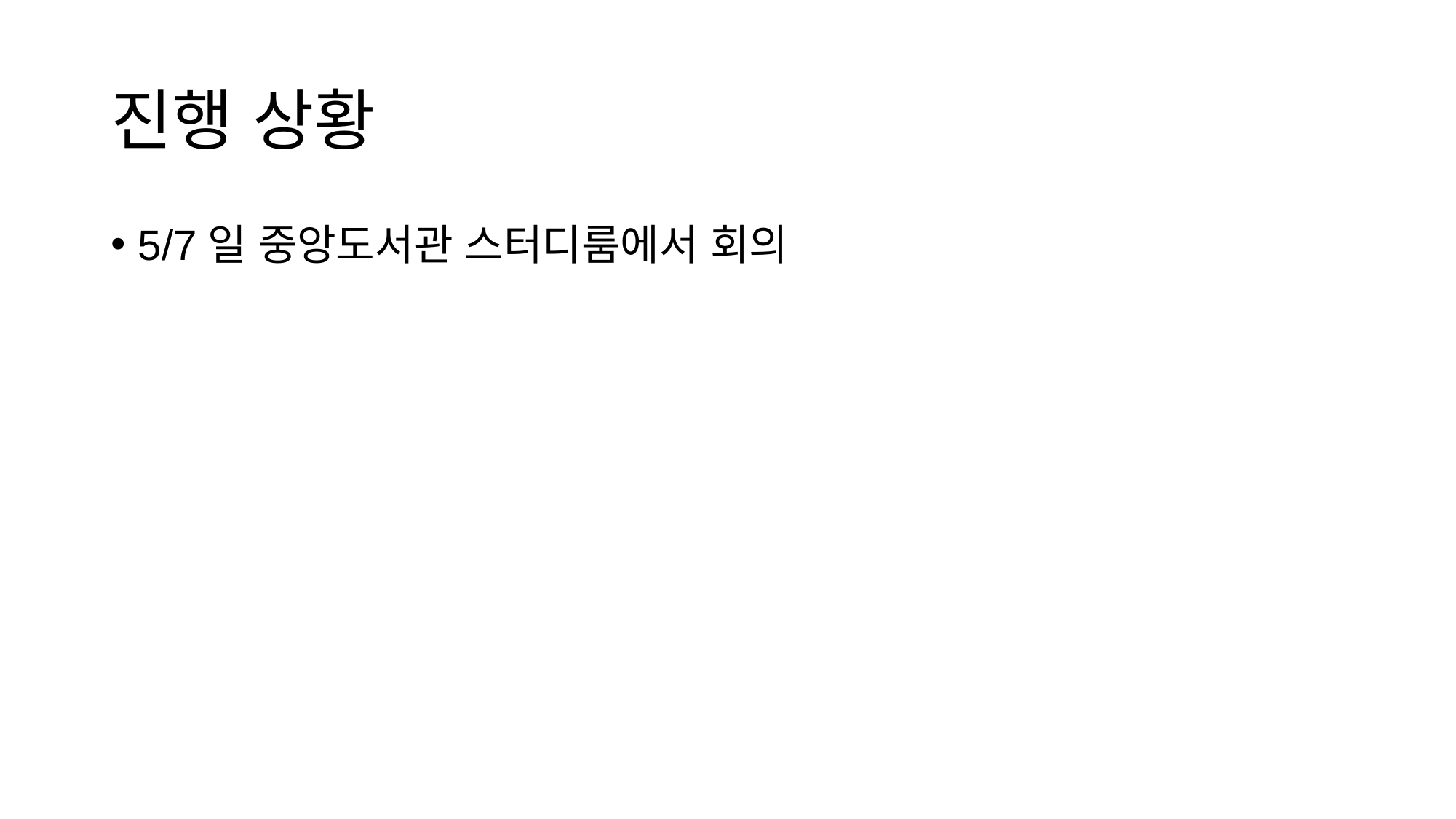

# 진행 상황
5/7일 중앙도서관 스터디룸에서 회의